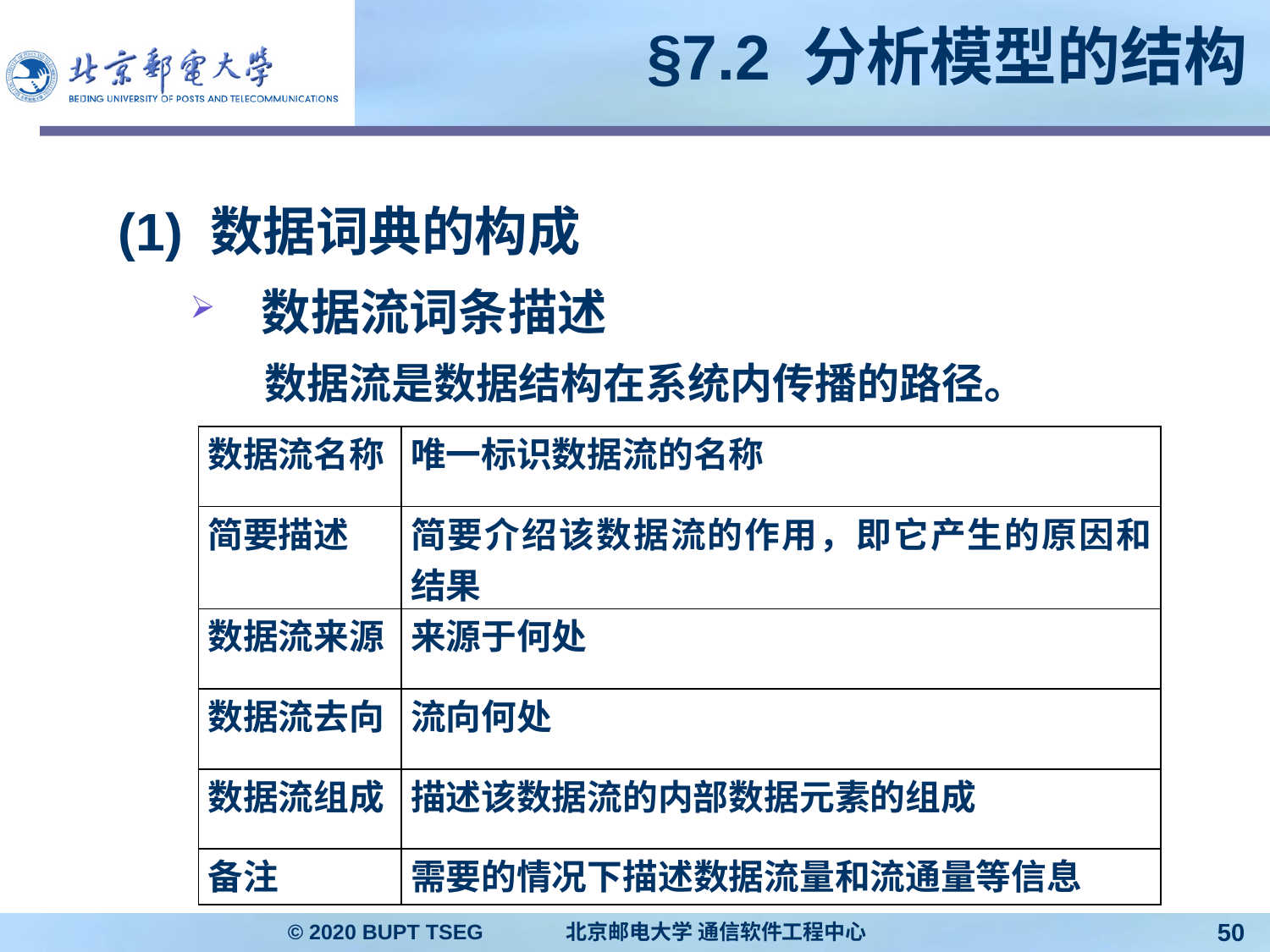

# §7.2 分析模型的结构
 (1) 数据词典的构成
数据流词条描述
数据流是数据结构在系统内传播的路径。
| 数据流名称 | 唯一标识数据流的名称 |
| --- | --- |
| 简要描述 | 简要介绍该数据流的作用，即它产生的原因和结果 |
| 数据流来源 | 来源于何处 |
| 数据流去向 | 流向何处 |
| 数据流组成 | 描述该数据流的内部数据元素的组成 |
| 备注 | 需要的情况下描述数据流量和流通量等信息 |
© 2020 BUPT TSEG             北京邮电大学 通信软件工程中心